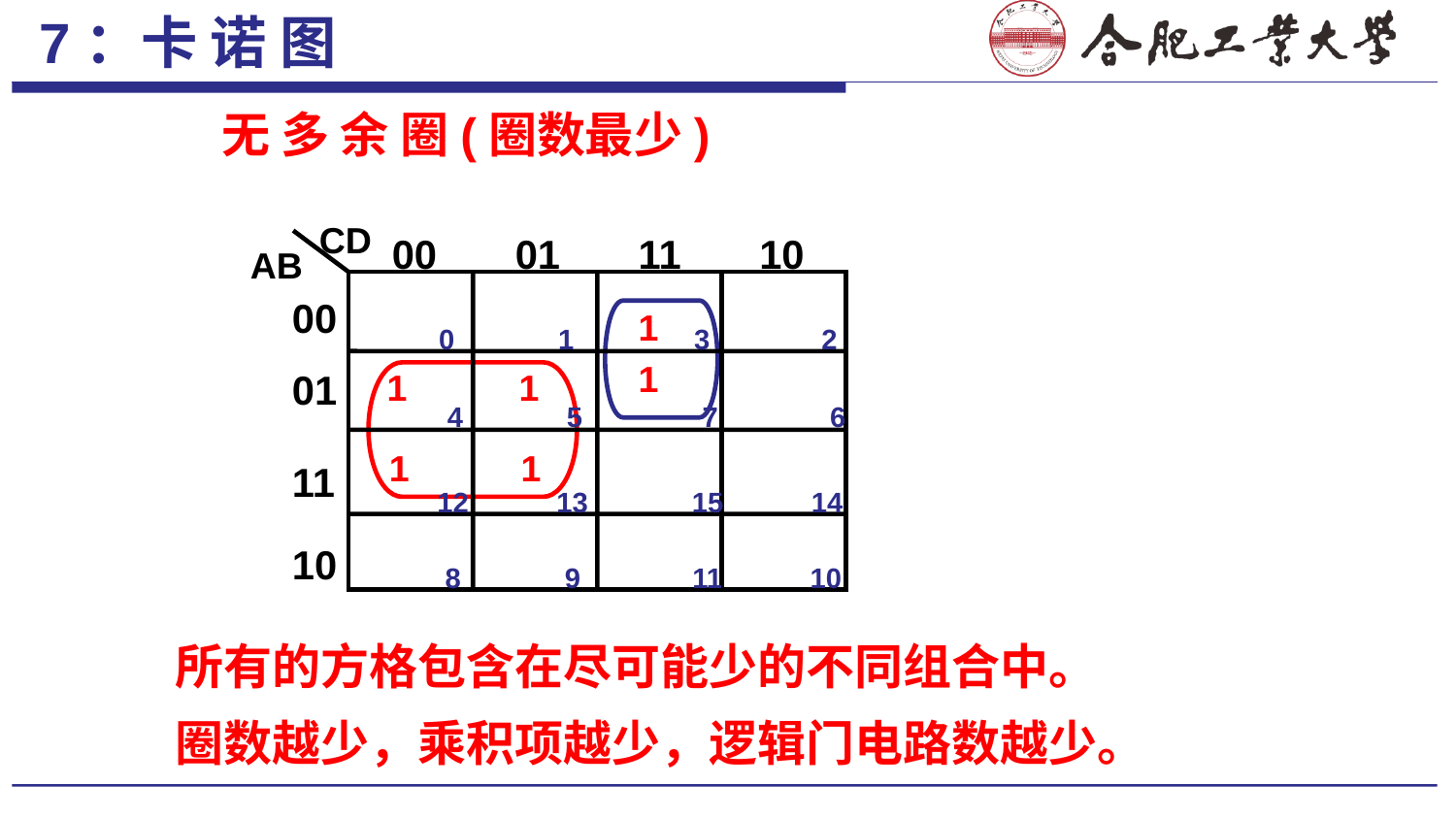

7：卡 诺 图
无 多 余 圈(圈数最少)
CD
    00       01       11       10

AB

00
 0             1               3              2

01
 4             5               7              6

11
 12           13             15           14

10
 8             9              11           10
1
1
  1           1
  1           1

所有的方格包含在尽可能少的不同组合中。
圈数越少，乘积项越少，逻辑门电路数越少。